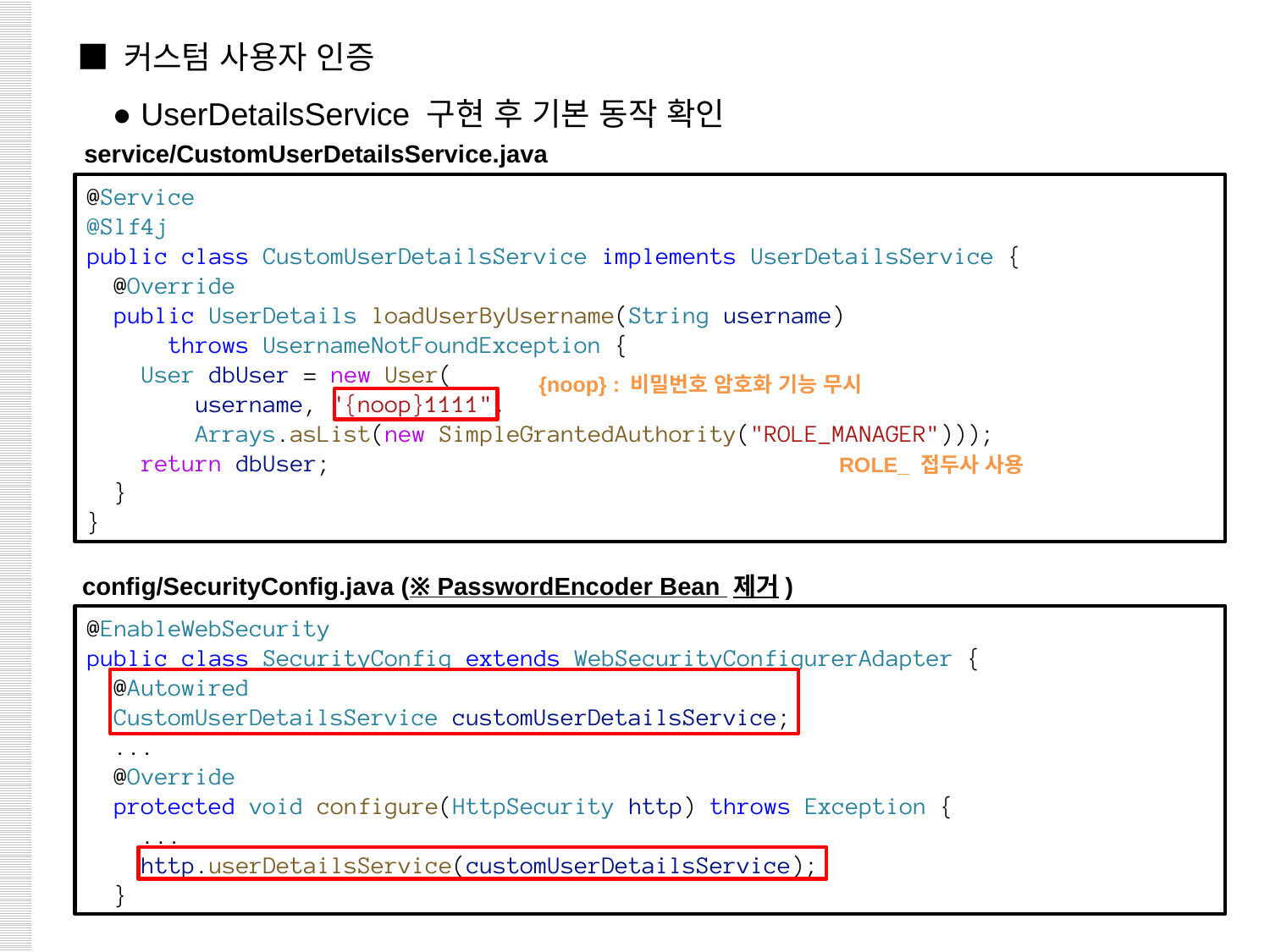

■ 커스텀 사용자 인증
    ● UserDetailsService 구현 후 기본 동작 확인
service/CustomUserDetailsService.java
@Service
@Slf4j
public class CustomUserDetailsService implements UserDetailsService {
  @Override
  public UserDetails loadUserByUsername(String username)
      throws UsernameNotFoundException {
    User dbUser = new User(
        username, "{noop}1111",
        Arrays.asList(new SimpleGrantedAuthority("ROLE_MANAGER")));
    return dbUser;
  }
}
{noop} : 비밀번호 암호화 기능 무시

ROLE_ 접두사 사용
config/SecurityConfig.java (※ PasswordEncoder Bean 제거)
@EnableWebSecurity
public class SecurityConfig extends WebSecurityConfigurerAdapter {
  @Autowired
  CustomUserDetailsService customUserDetailsService;
  ...
  @Override
  protected void configure(HttpSecurity http) throws Exception {
    ...
    http.userDetailsService(customUserDetailsService);
  }